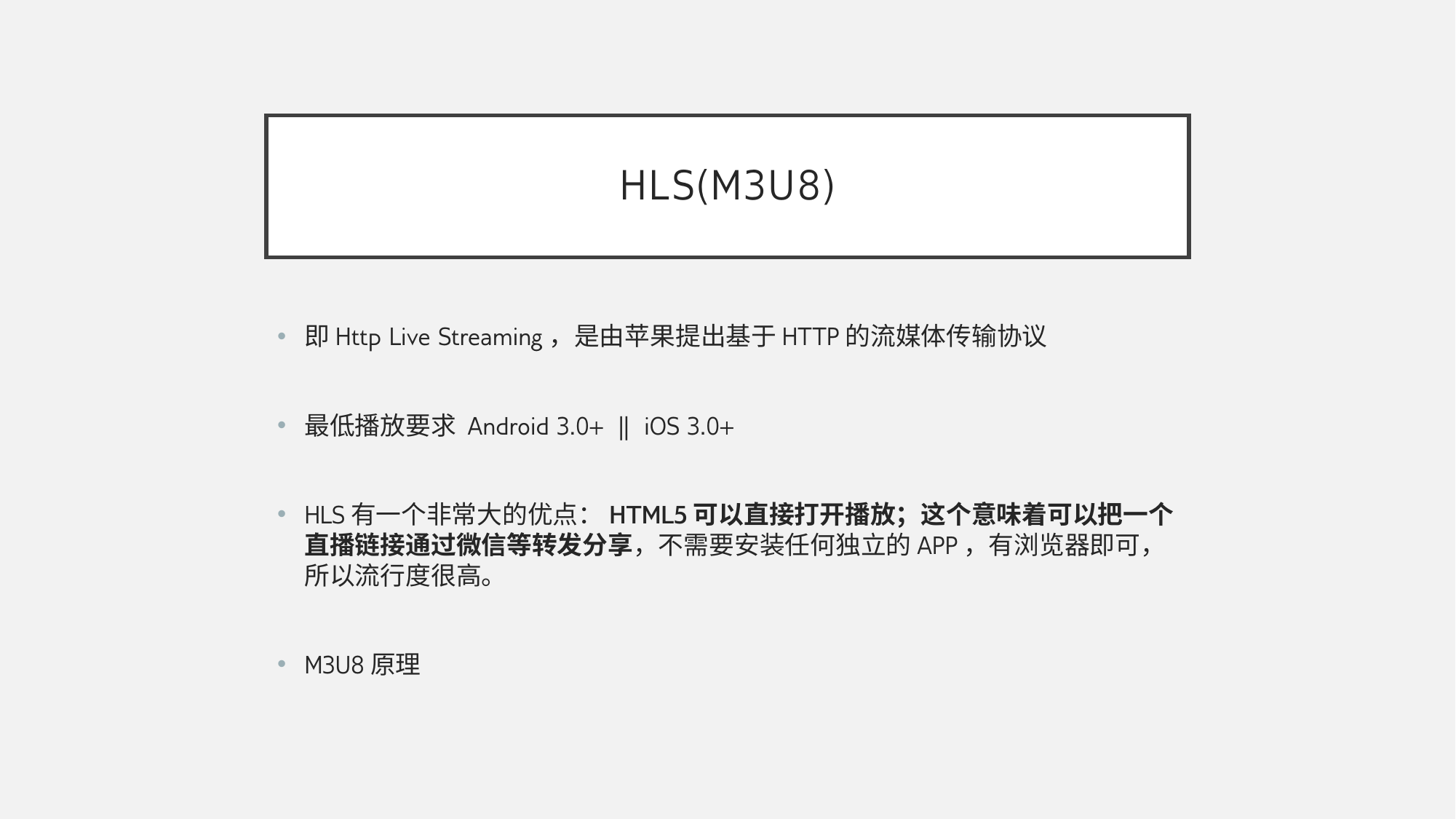

# HLS(m3u8)
即Http Live Streaming，是由苹果提出基于HTTP的流媒体传输协议

最低播放要求 Android 3.0+  ||  iOS 3.0+

HLS有一个非常大的优点：HTML5可以直接打开播放；这个意味着可以把一个直播链接通过微信等转发分享，不需要安装任何独立的APP，有浏览器即可，所以流行度很高。

M3U8原理